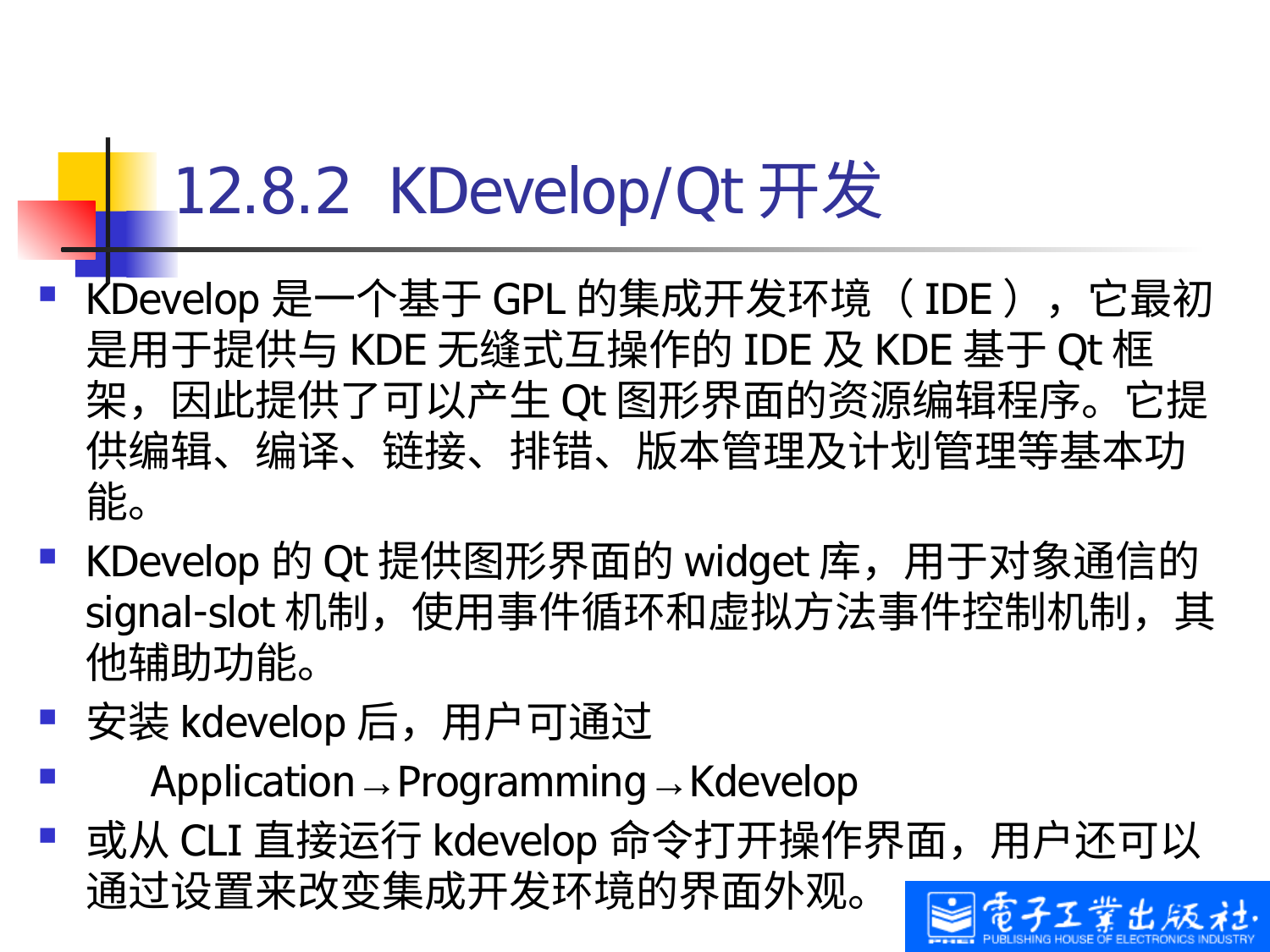

# 12.8.2  KDevelop/Qt开发
KDevelop是一个基于GPL的集成开发环境（IDE），它最初是用于提供与KDE无缝式互操作的IDE及KDE基于Qt框架，因此提供了可以产生Qt图形界面的资源编辑程序。它提供编辑、编译、链接、排错、版本管理及计划管理等基本功能。
KDevelop的Qt提供图形界面的widget库，用于对象通信的signal-slot机制，使用事件循环和虚拟方法事件控制机制，其他辅助功能。
安装kdevelop后，用户可通过
     Application→Programming→Kdevelop
或从CLI直接运行kdevelop命令打开操作界面，用户还可以通过设置来改变集成开发环境的界面外观。